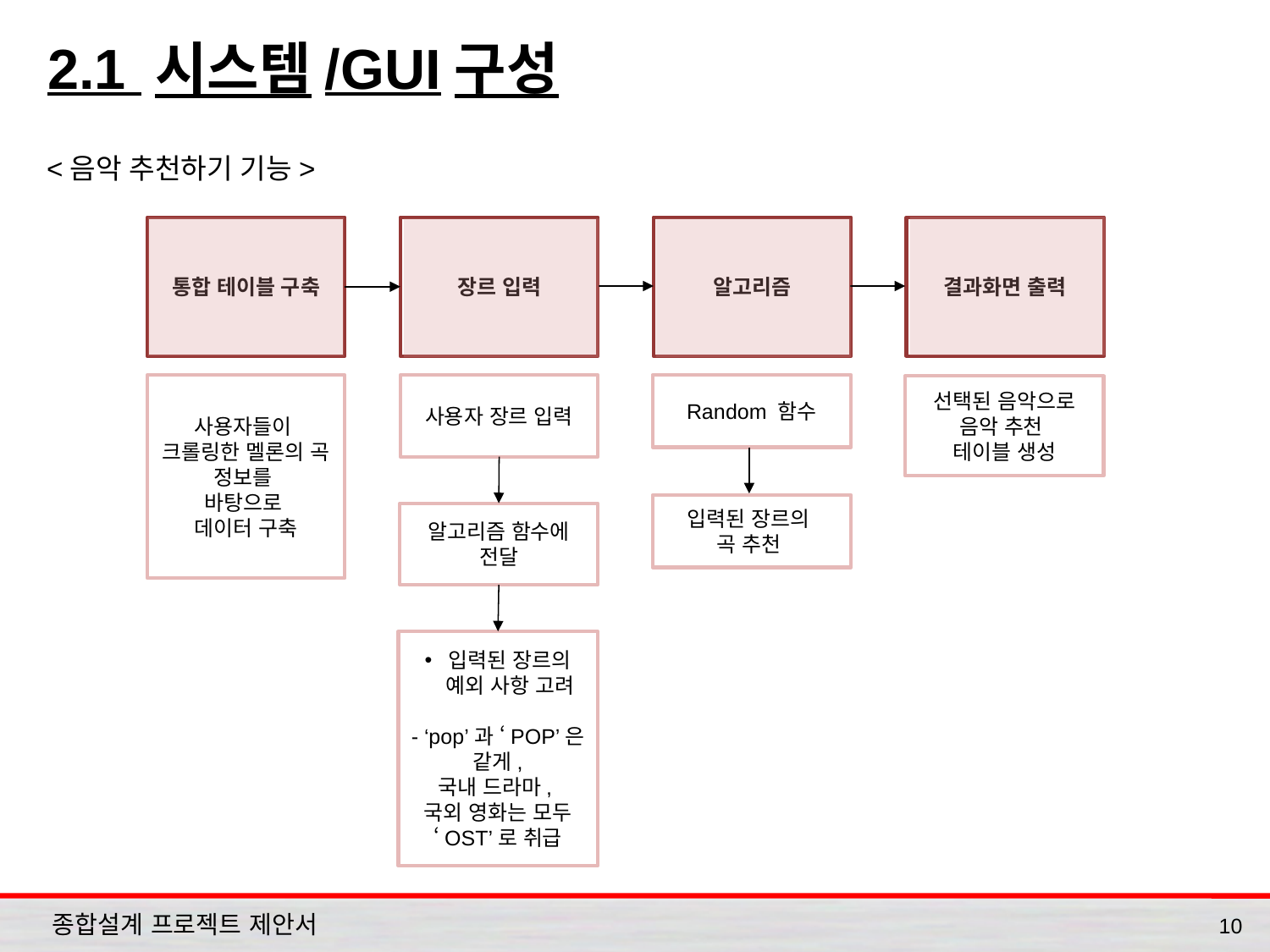

# 2.1 시스템/GUI구성
<음악 추천하기 기능>

통합 테이블 구축

장르 입력
결과화면 출력
알고리즘

Random 함수
사용자 장르 입력
사용자들이
크롤링한 멜론의 곡 정보를
바탕으로
데이터 구축
선택된 음악으로
음악 추천
테이블 생성
입력된 장르의
곡 추천
알고리즘 함수에 전달

입력된 장르의 예외 사항 고려

- ‘pop’과 ‘POP’은 같게,
국내 드라마,
국외 영화는 모두 ‘OST’로 취급